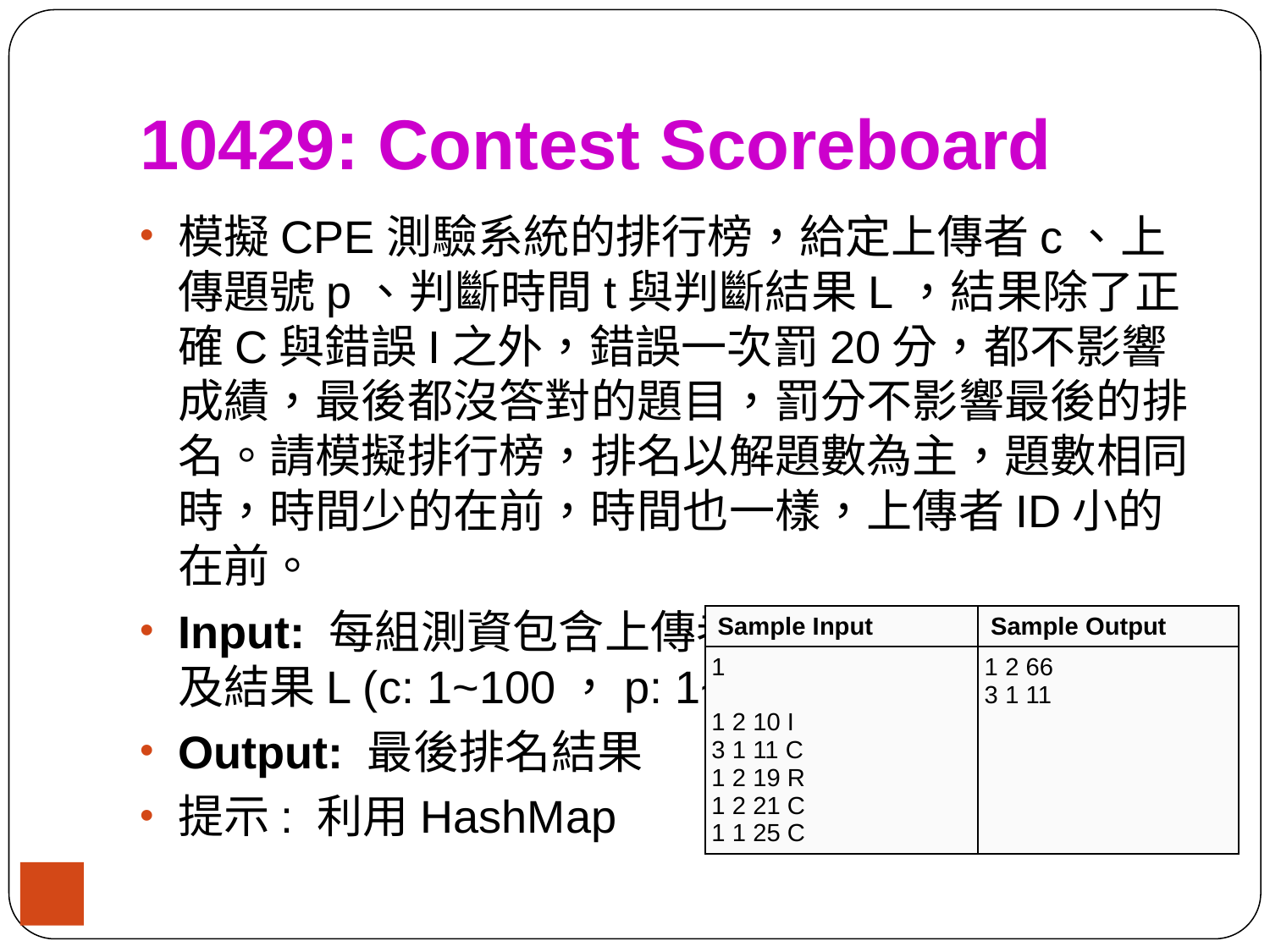

# 10429: Contest Scoreboard
模擬CPE測驗系統的排行榜，給定上傳者c、上傳題號p、判斷時間t與判斷結果L，結果除了正確C與錯誤I之外，錯誤一次罰20分，都不影響成績，最後都沒答對的題目，罰分不影響最後的排名。請模擬排行榜，排名以解題數為主，題數相同時，時間少的在前，時間也一樣，上傳者ID小的在前。
Input: 每組測資包含上傳者c、題號p、時間t以及結果L (c: 1~100，p: 1~9)
Output: 最後排名結果
提示: 利用HashMap
| Sample Input | Sample Output |
| --- | --- |
| 1 1 2 10 I 3 1 11 C 1 2 19 R 1 2 21 C 1 1 25 C | 1 2 66 3 1 11 |